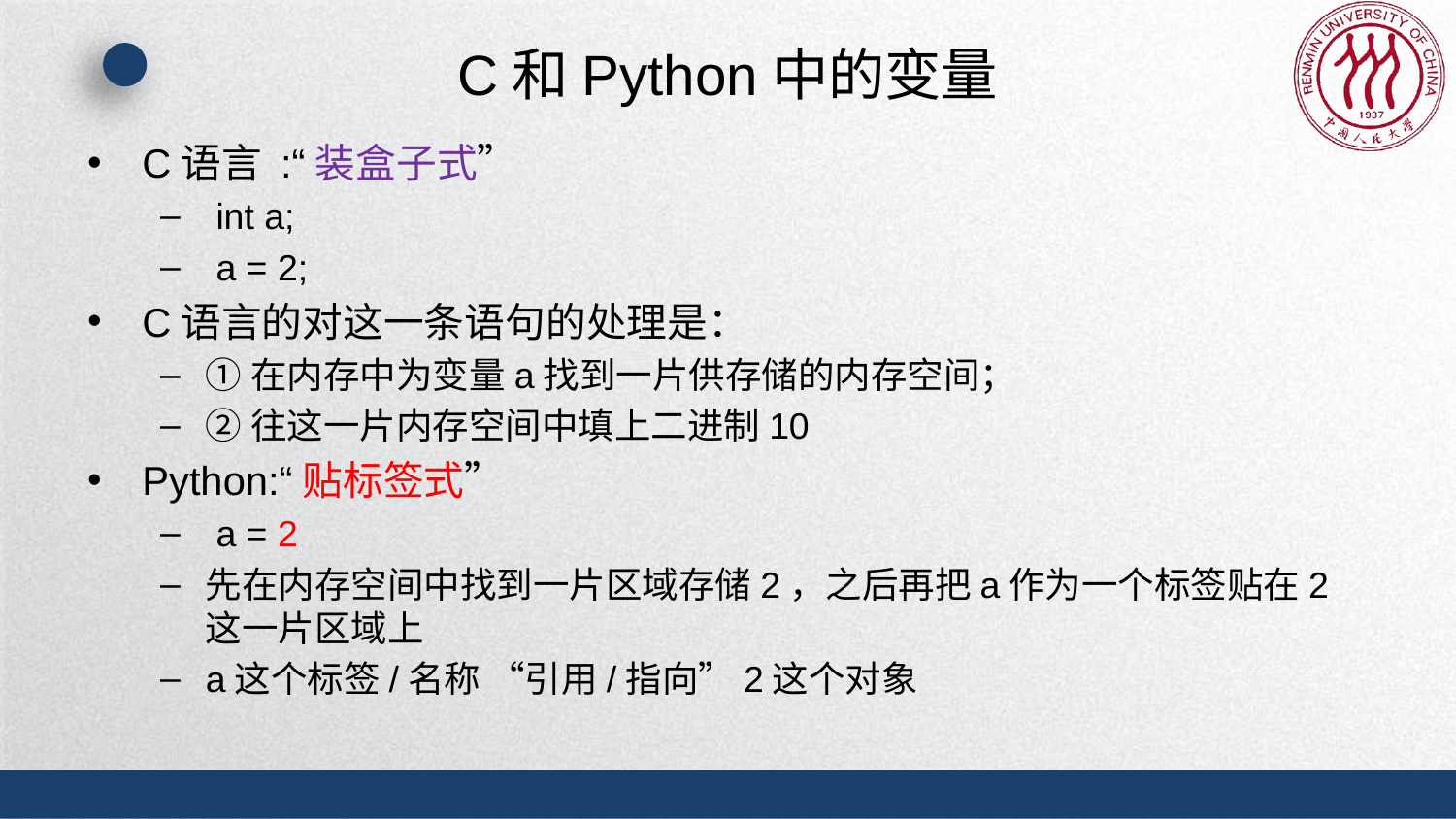

# C和Python中的变量
C语言 :“装盒子式”
 int a;
 a = 2;
C语言的对这一条语句的处理是：
①在内存中为变量a找到一片供存储的内存空间；
②往这一片内存空间中填上二进制10
Python:“贴标签式”
 a = 2
先在内存空间中找到一片区域存储2，之后再把a作为一个标签贴在2这一片区域上
a这个标签/名称 “引用/指向”2这个对象